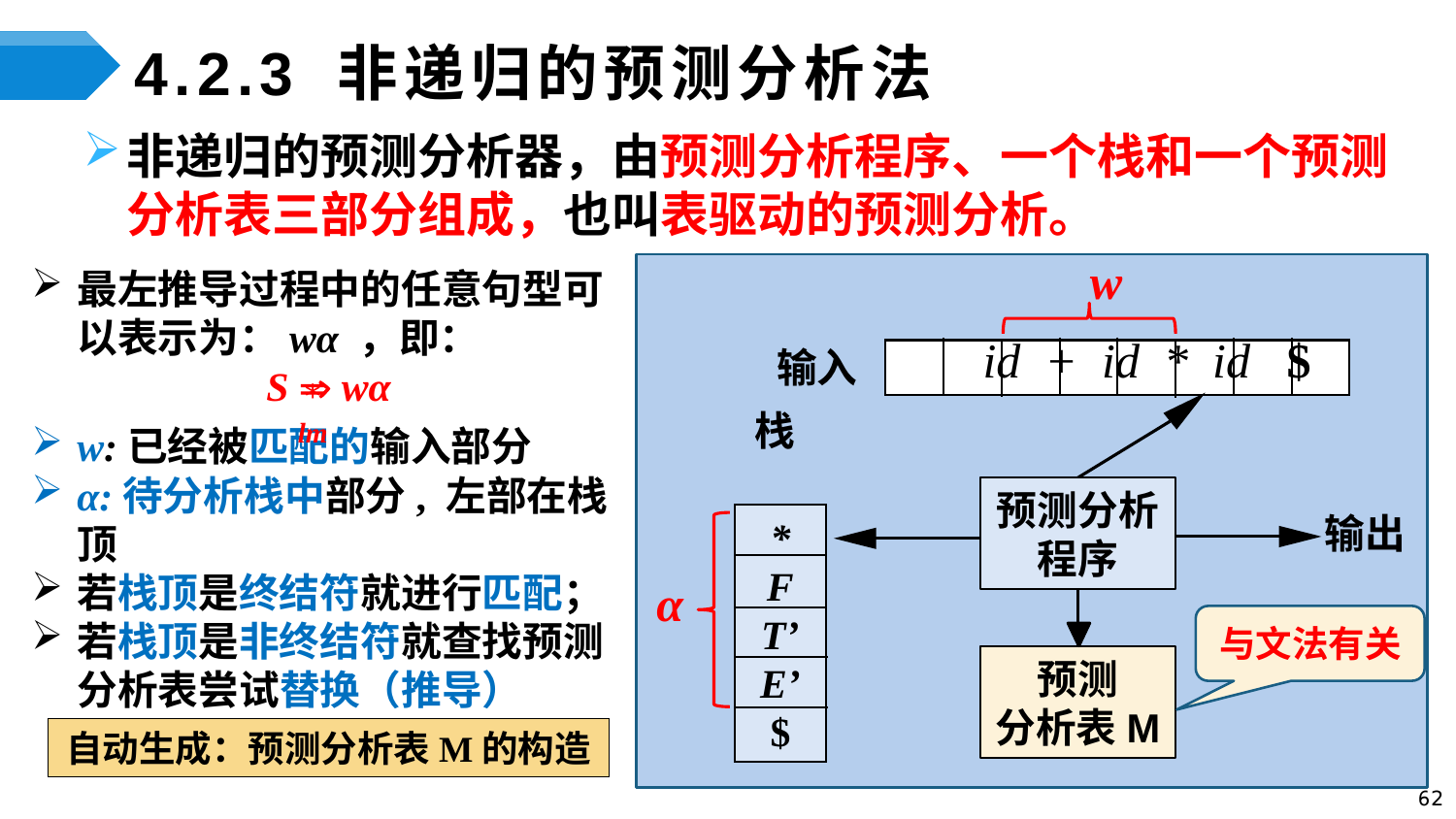

# 4.2.3 非递归的预测分析法
非递归的预测分析器，由预测分析程序、一个栈和一个预测分析表三部分组成，也叫表驱动的预测分析。
w

输入
id  +  id  *  id   $

栈
预测分析程序
输出
*
F
T’
E’
$

预测
分析表M
最左推导过程中的任意句型可以表示为：wα ，即：
S ⇒ wα
w:已经被匹配的输入部分
α:待分析栈中部分, 左部在栈顶
若栈顶是终结符就进行匹配；
若栈顶是非终结符就查找预测分析表尝试替换（推导）
*
lm

α
与文法有关
自动生成：预测分析表M的构造
62